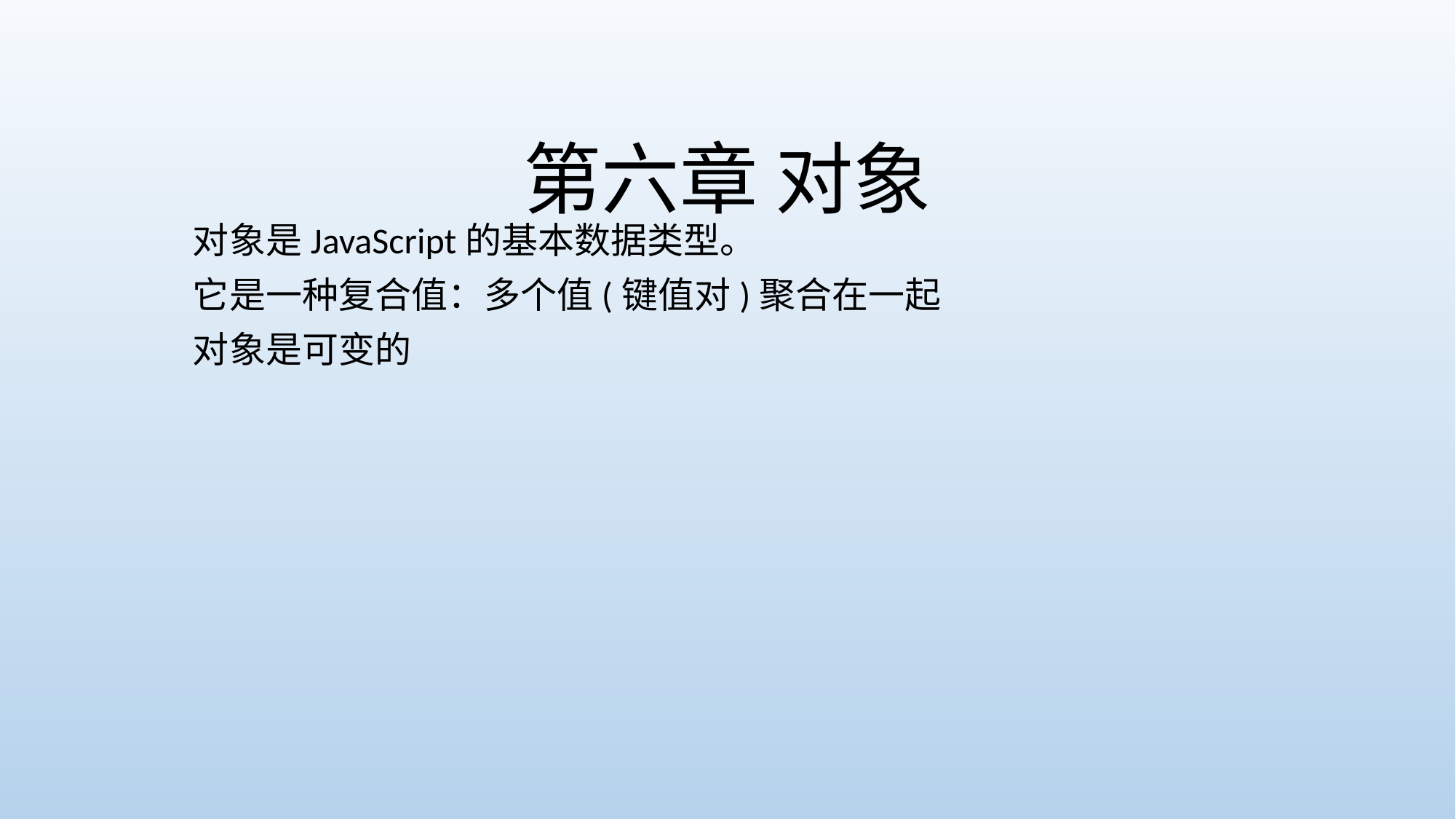

# 第六章 对象
对象是JavaScript的基本数据类型。
它是一种复合值：多个值(键值对)聚合在一起
对象是可变的